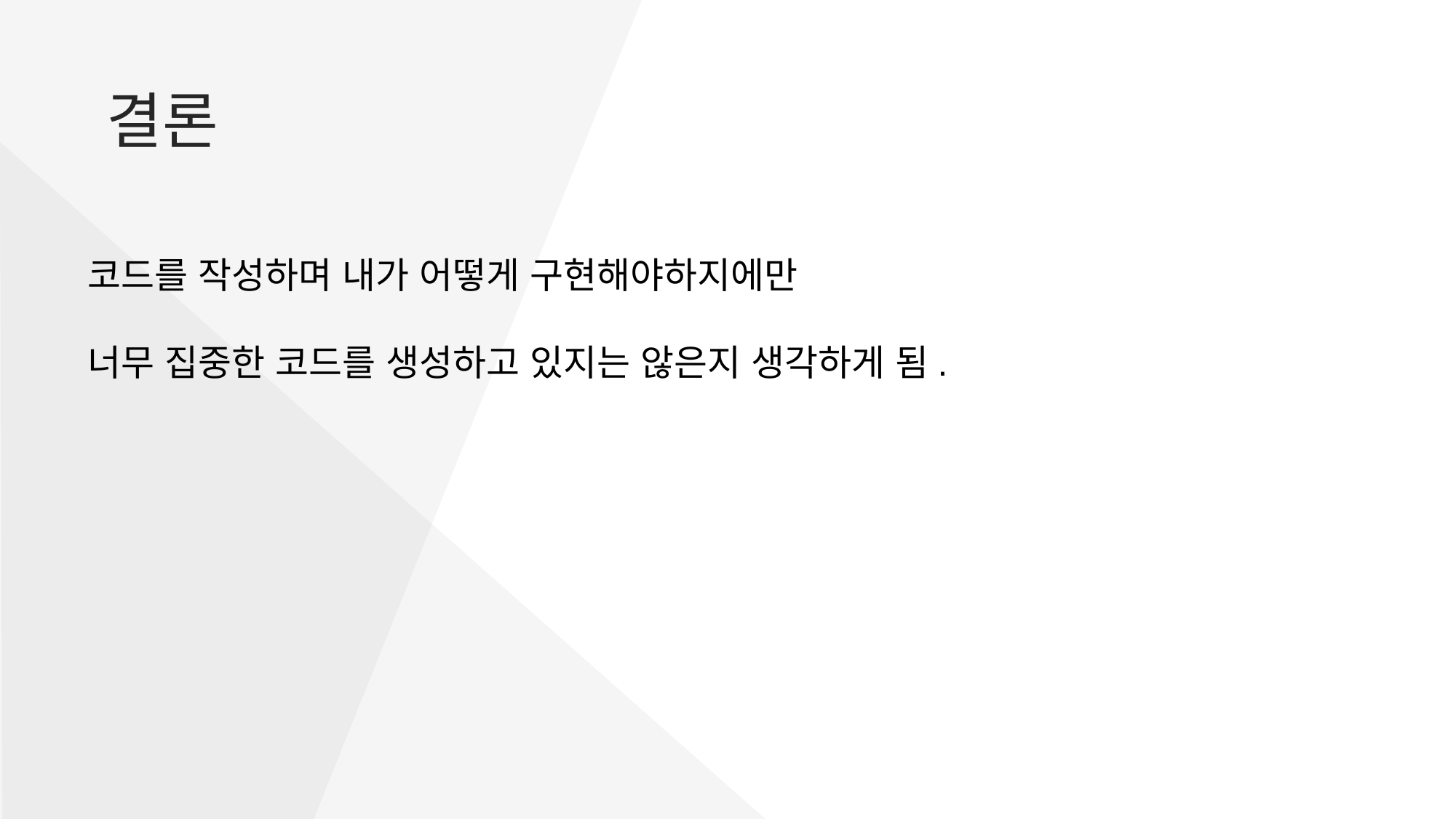

결론

코드를 작성하며 내가 어떻게 구현해야하지에만

너무 집중한 코드를 생성하고 있지는 않은지 생각하게 됨.